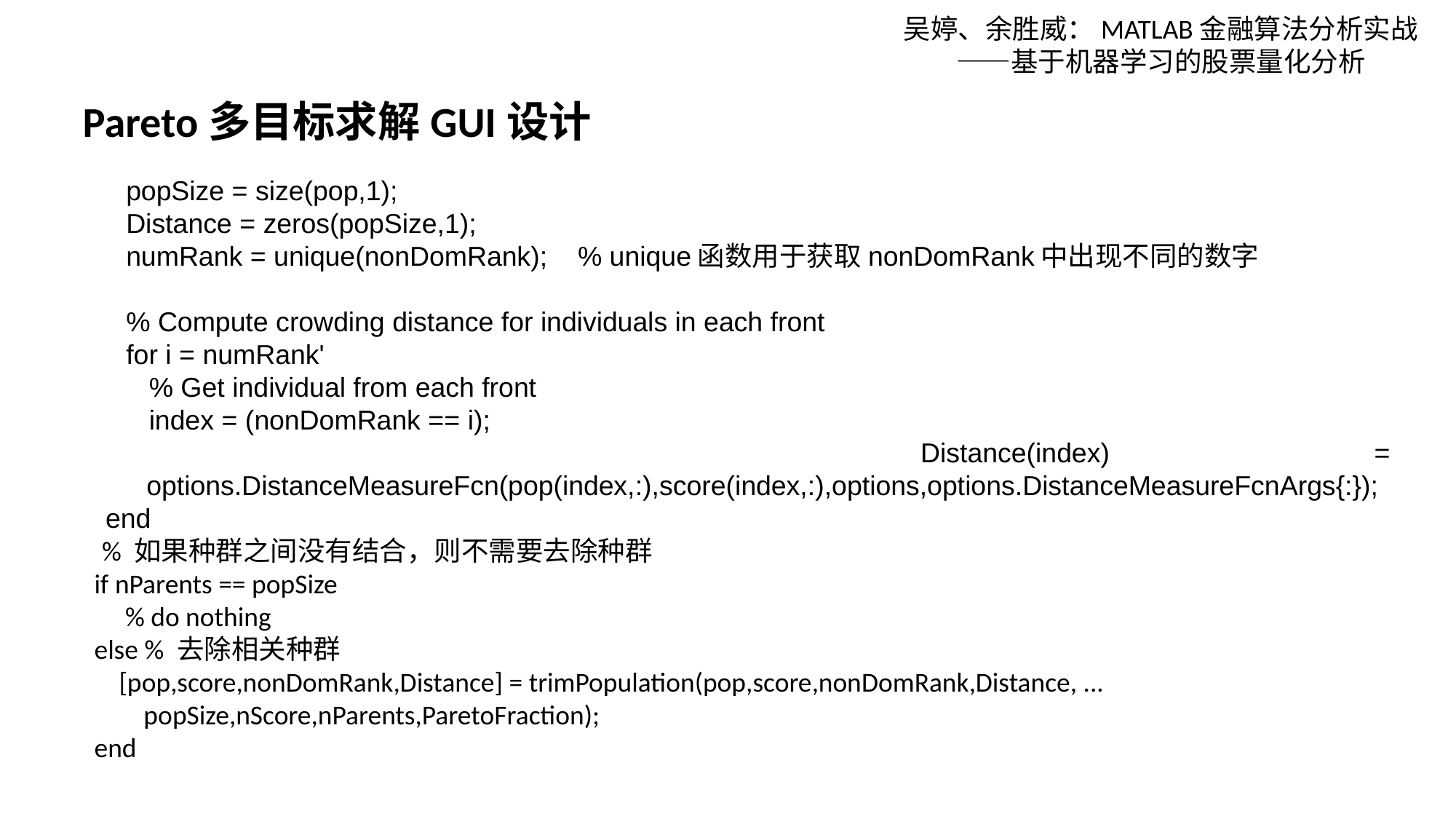

吴婷、余胜威：MATLAB金融算法分析实战——基于机器学习的股票量化分析
Pareto多目标求解GUI设计
popSize = size(pop,1);
Distance = zeros(popSize,1);
numRank = unique(nonDomRank);    % unique函数用于获取nonDomRank中出现不同的数字

% Compute crowding distance for individuals in each front
for i = numRank'
   % Get individual from each front
   index = (nonDomRank == i);
   Distance(index) = options.DistanceMeasureFcn(pop(index,:),score(index,:),options,options.DistanceMeasureFcnArgs{:});
end
 % 如果种群之间没有结合，则不需要去除种群
if nParents == popSize
     % do nothing
else % 去除相关种群
    [pop,score,nonDomRank,Distance] = trimPopulation(pop,score,nonDomRank,Distance, ...
        popSize,nScore,nParents,ParetoFraction);
end